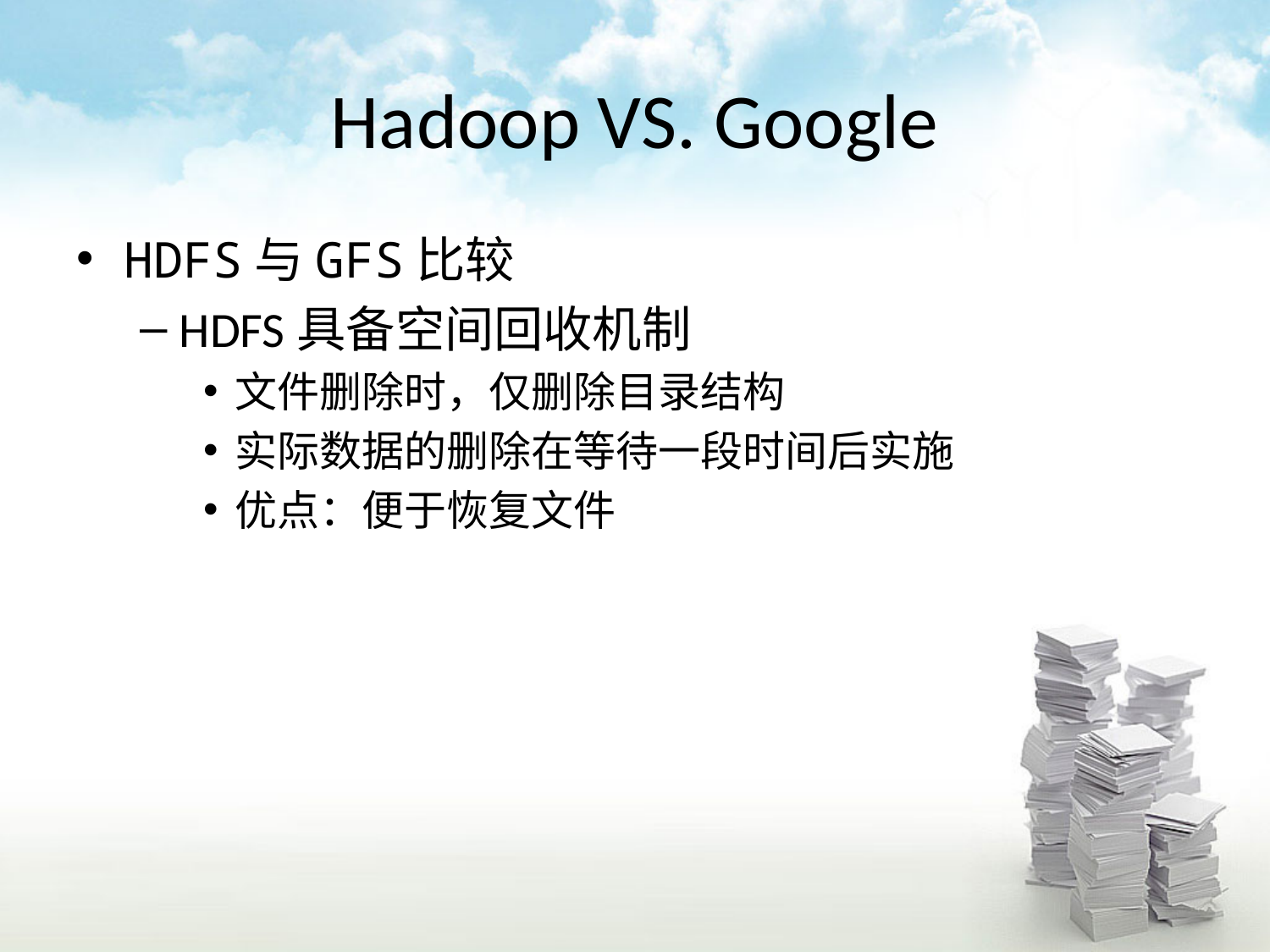

# Hadoop VS. Google
HDFS与GFS比较
HDFS具备空间回收机制
文件删除时，仅删除目录结构
实际数据的删除在等待一段时间后实施
优点：便于恢复文件